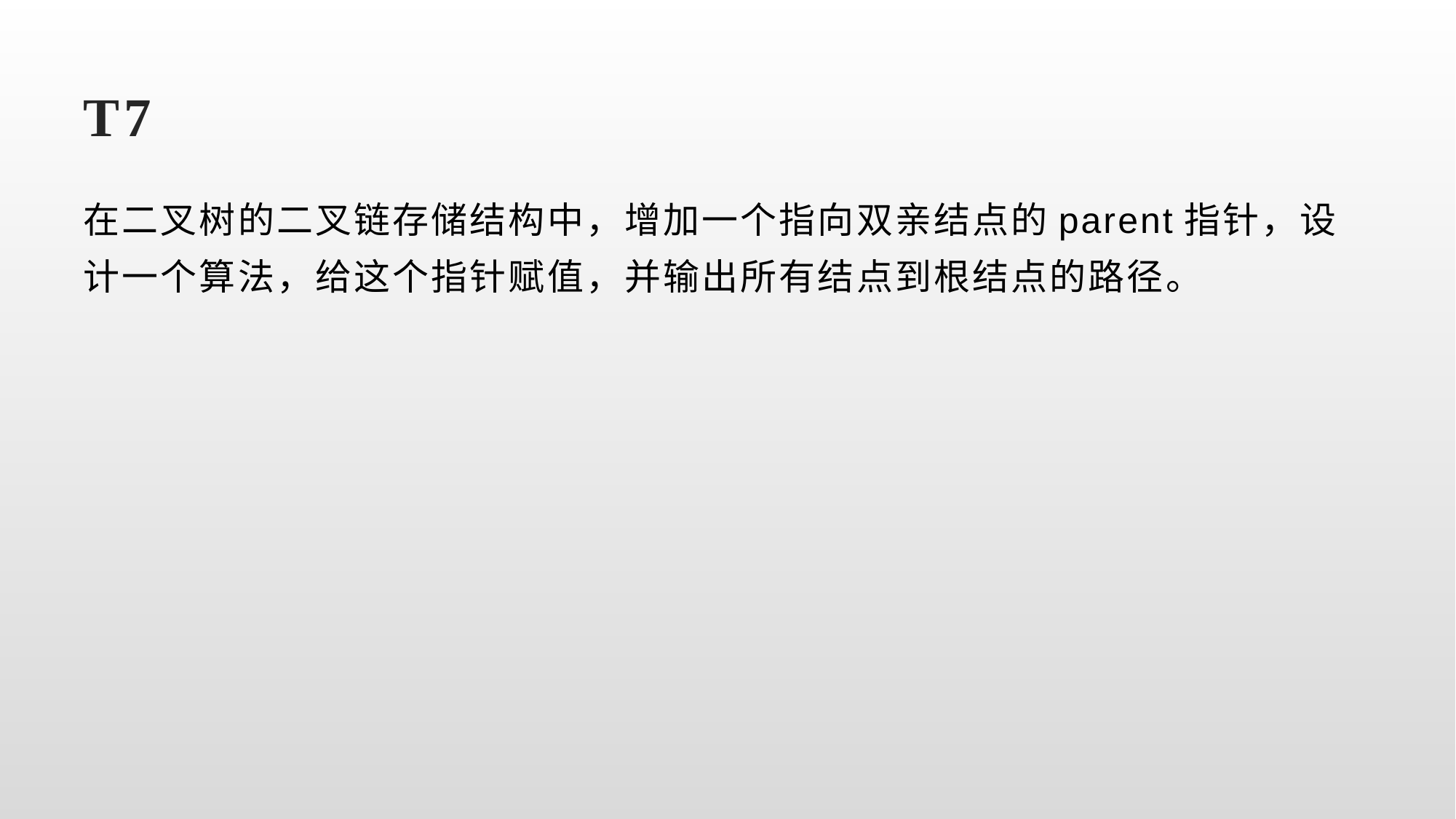

# T7
在二叉树的二叉链存储结构中，增加一个指向双亲结点的parent指针，设计一个算法，给这个指针赋值，并输出所有结点到根结点的路径。